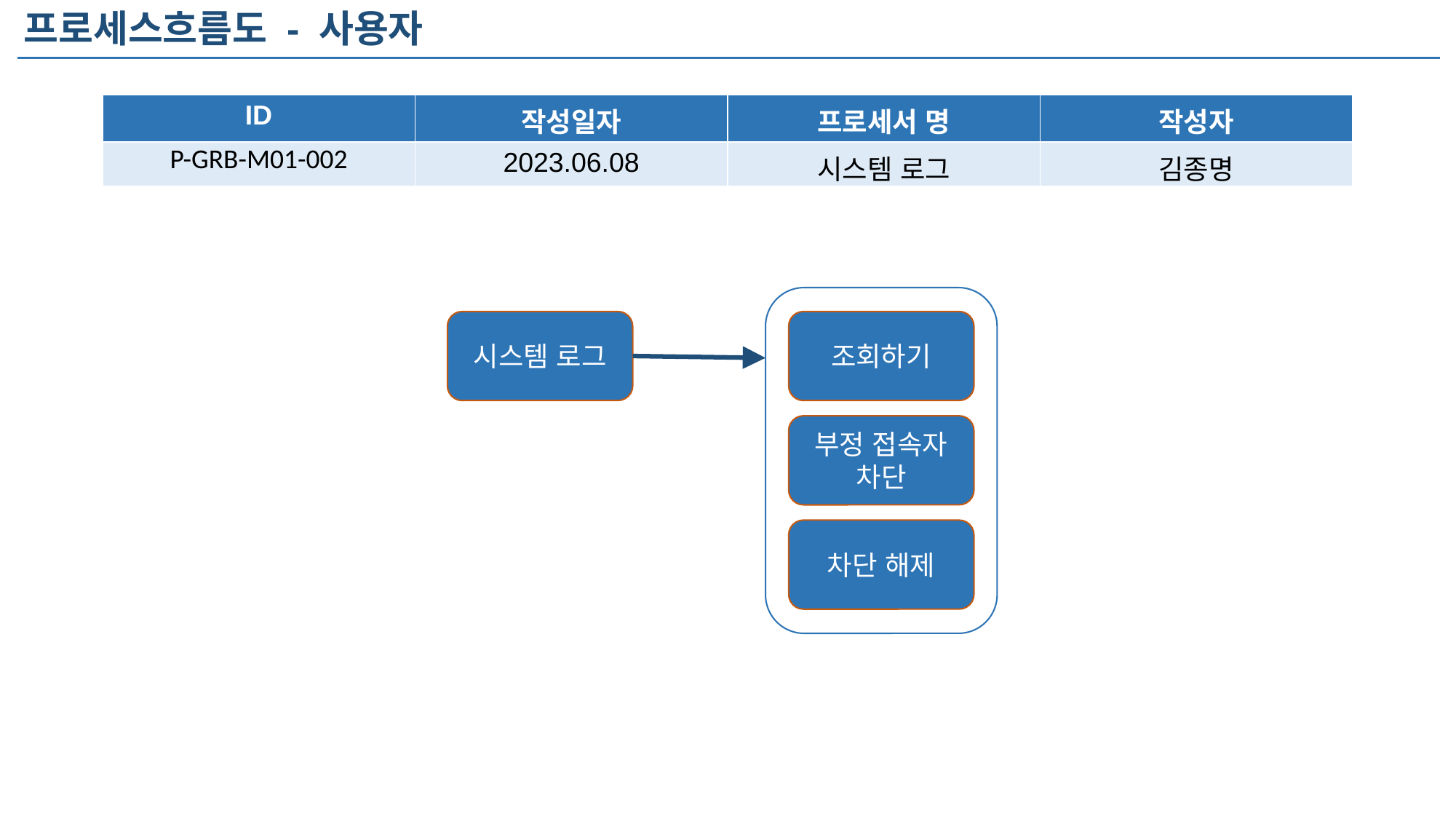

프로세스흐름도 - 사용자
| ID | 작성일자 | 프로세서 명 | 작성자 |
| --- | --- | --- | --- |
| P-GRB-M01-002 | 2023.06.08 | 시스템 로그 | 김종명 |

시스템 로그
조회하기
부정 접속자 차단
차단 해제